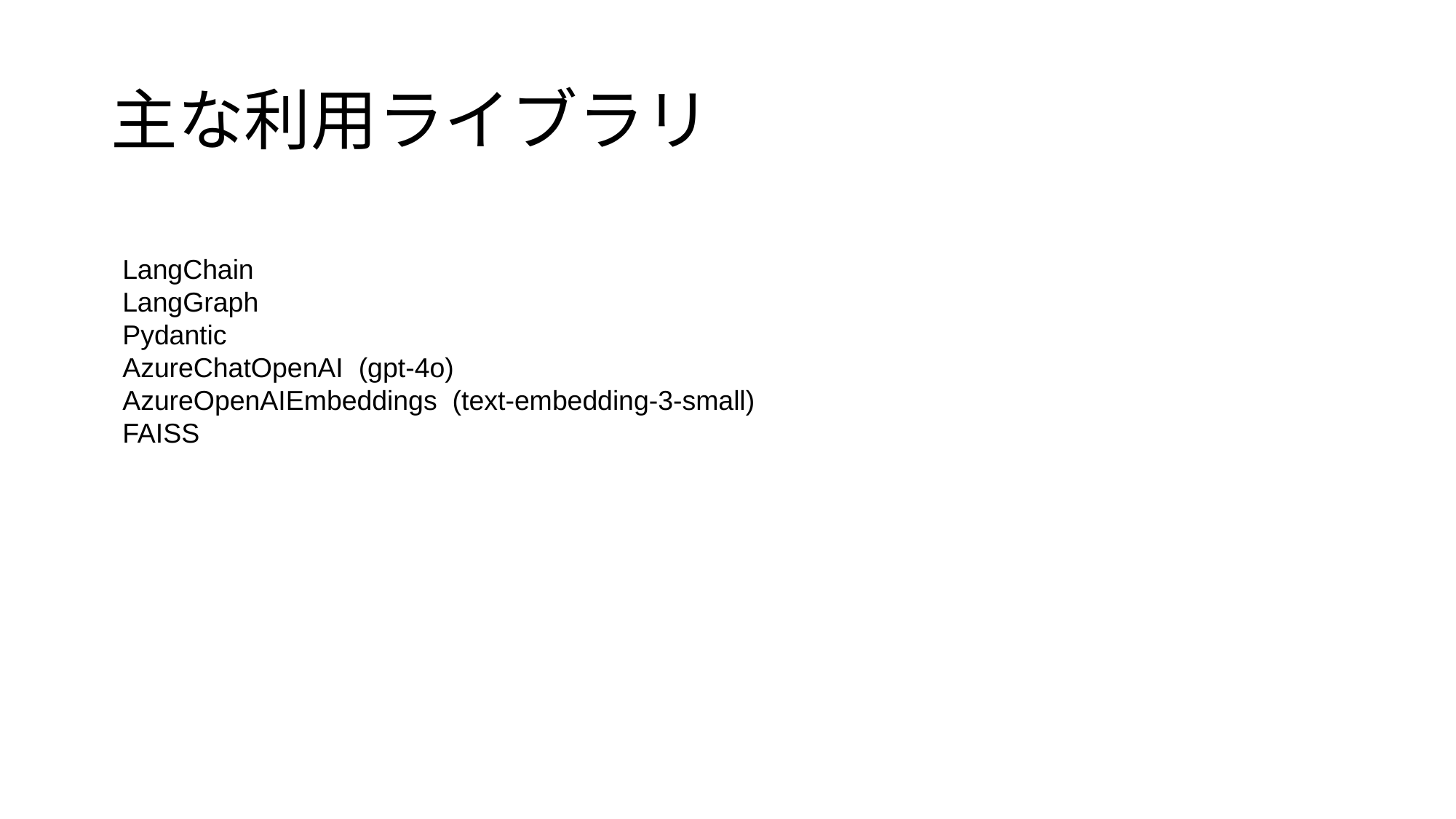

# 主な利用ライブラリ
LangChain
LangGraph
Pydantic
AzureChatOpenAI  (gpt-4o)
AzureOpenAIEmbeddings  (text-embedding-3-small)
FAISS